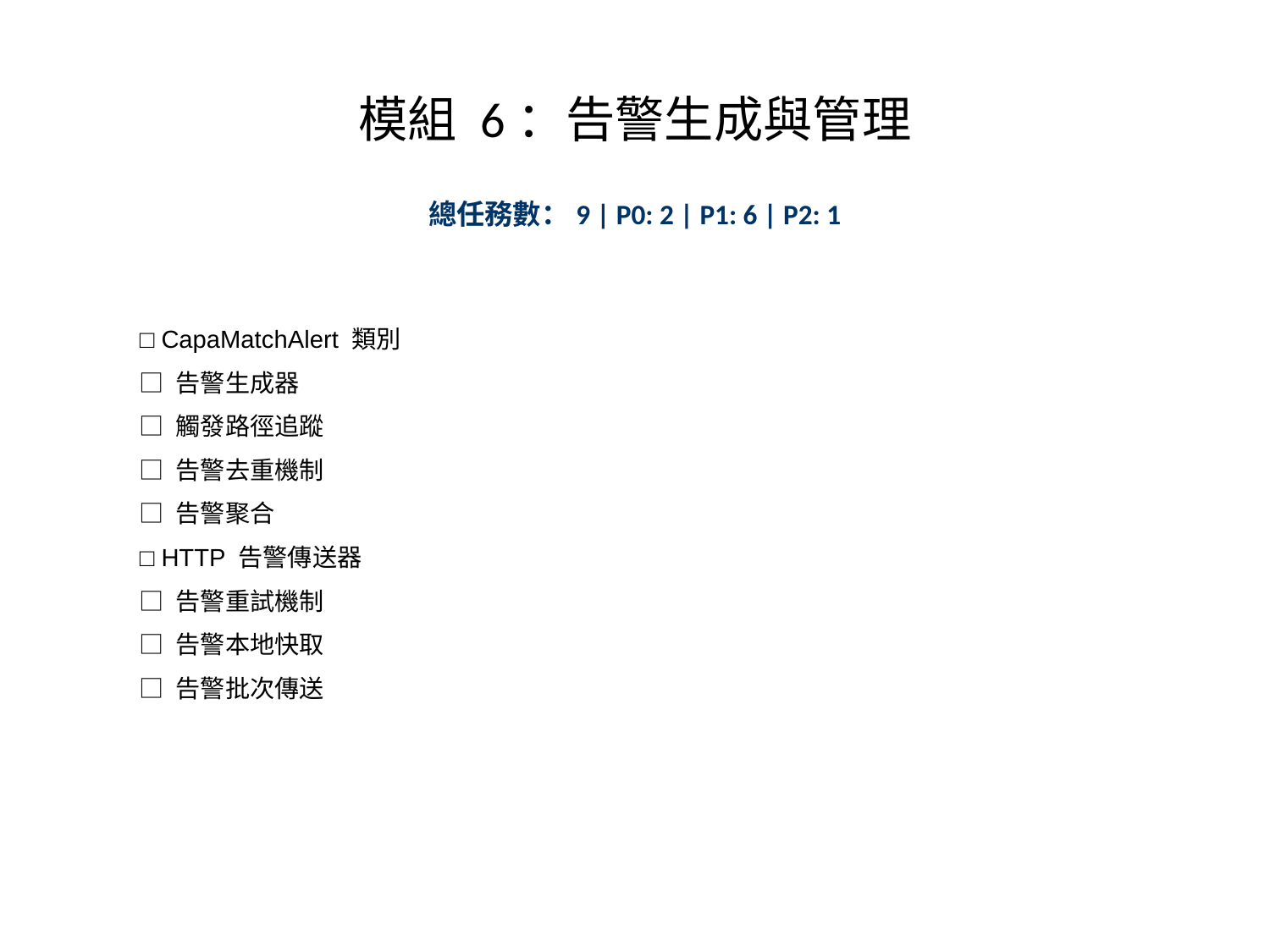

# 模組 6：告警生成與管理
總任務數：9 | P0: 2 | P1: 6 | P2: 1
□ CapaMatchAlert 類別
□ 告警生成器
□ 觸發路徑追蹤
□ 告警去重機制
□ 告警聚合
□ HTTP 告警傳送器
□ 告警重試機制
□ 告警本地快取
□ 告警批次傳送